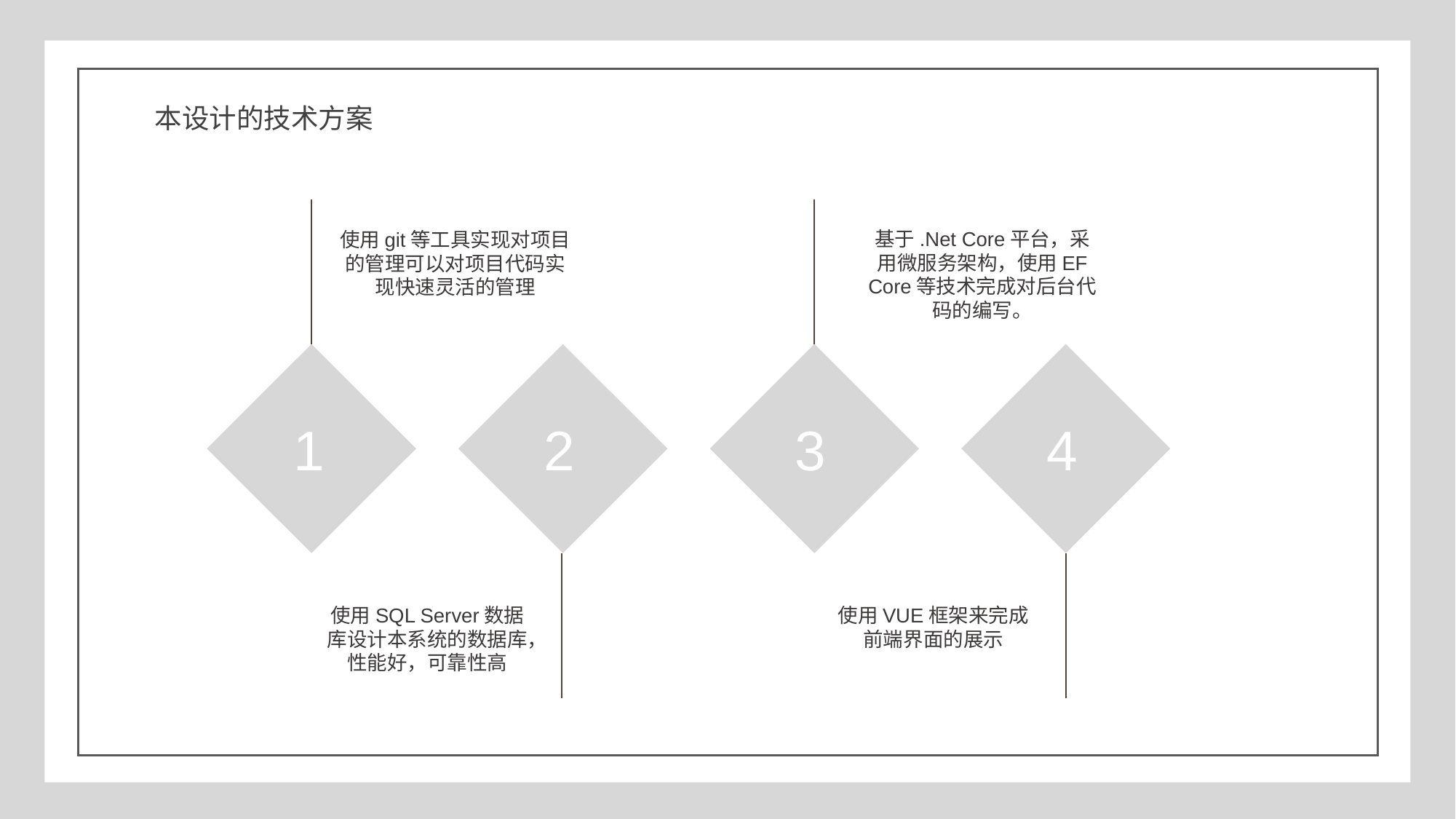

本设计的技术方案

1
2
3
4
基于.Net Core平台，采用微服务架构，使用EF Core等技术完成对后台代码的编写。
使用git等工具实现对项目的管理可以对项目代码实现快速灵活的管理
使用SQL Server数据库设计本系统的数据库，性能好，可靠性高
使用VUE框架来完成前端界面的展示